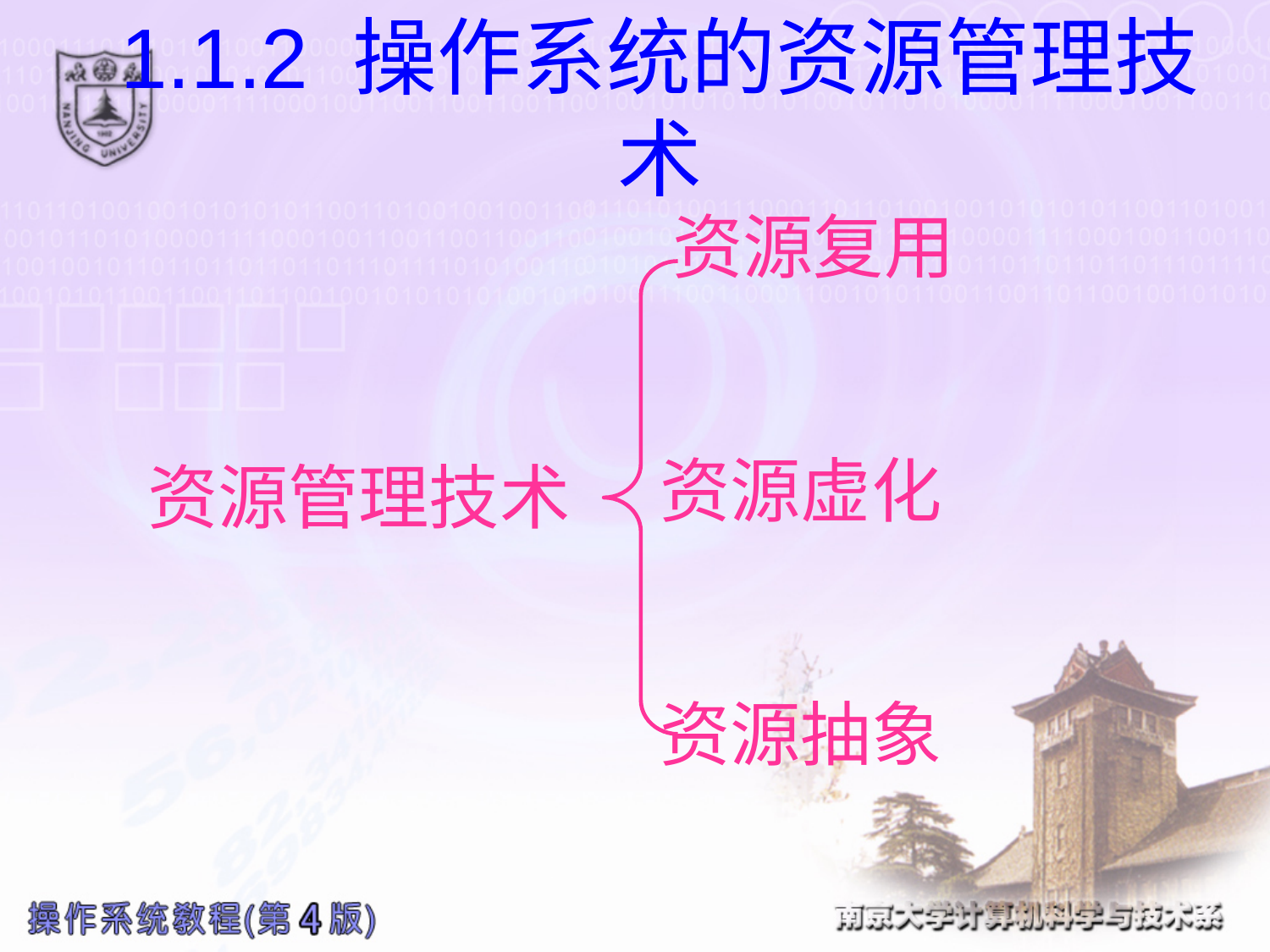

# 1.1.2 操作系统的资源管理技术
资源复用

资源虚化
资源抽象

资源管理技术